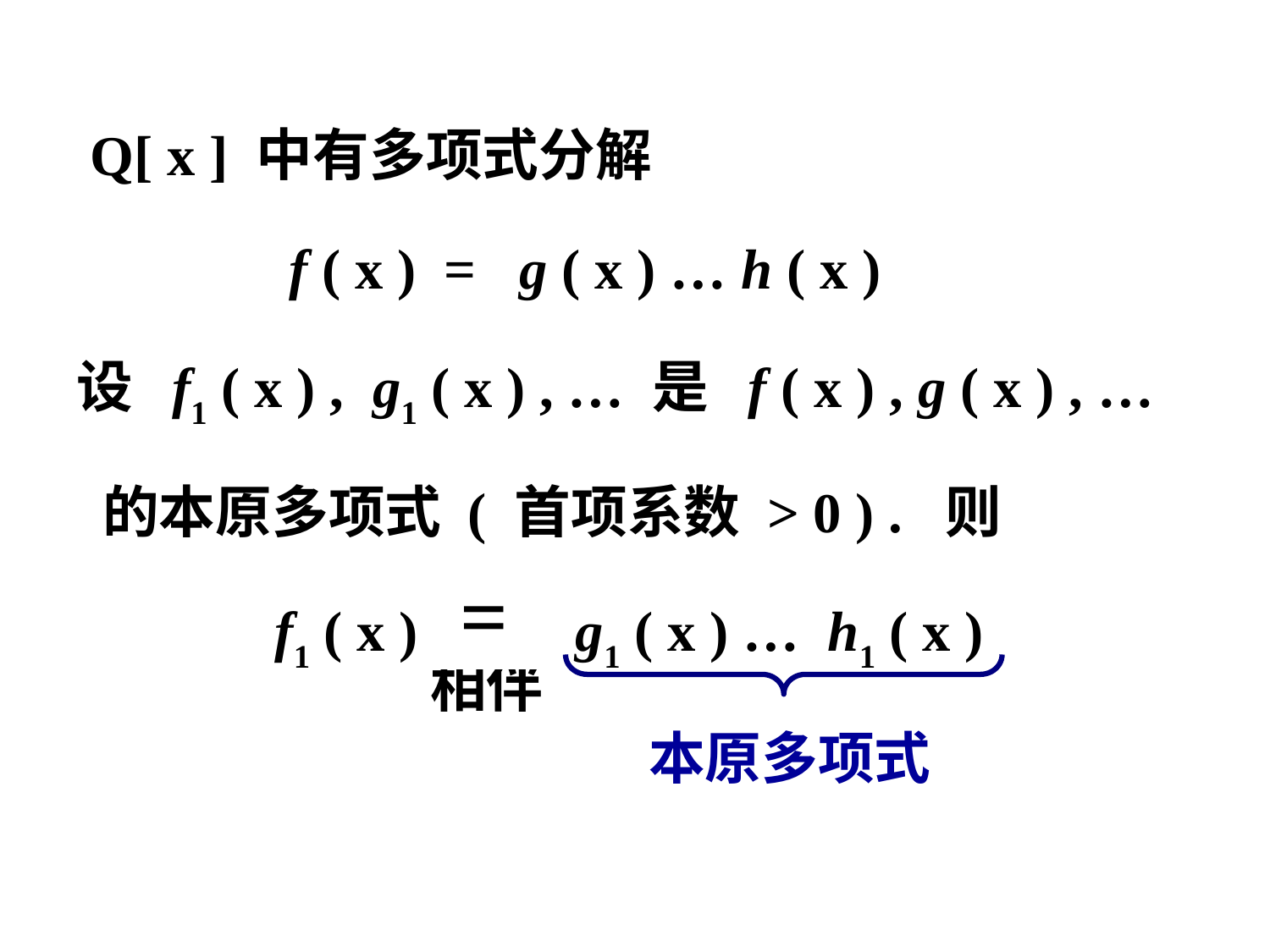

Q[ x ] 中有多项式分解
               f ( x )  =   g ( x ) … h ( x )
设  f1 ( x ) ,  g1 ( x ) , … 是  f ( x ) , g ( x ) , …
 的本原多项式 ( 首项系数 > 0 ) .  则
              f1 ( x )    ~     g1 ( x ) …  h1 ( x )

=
相伴
本原多项式